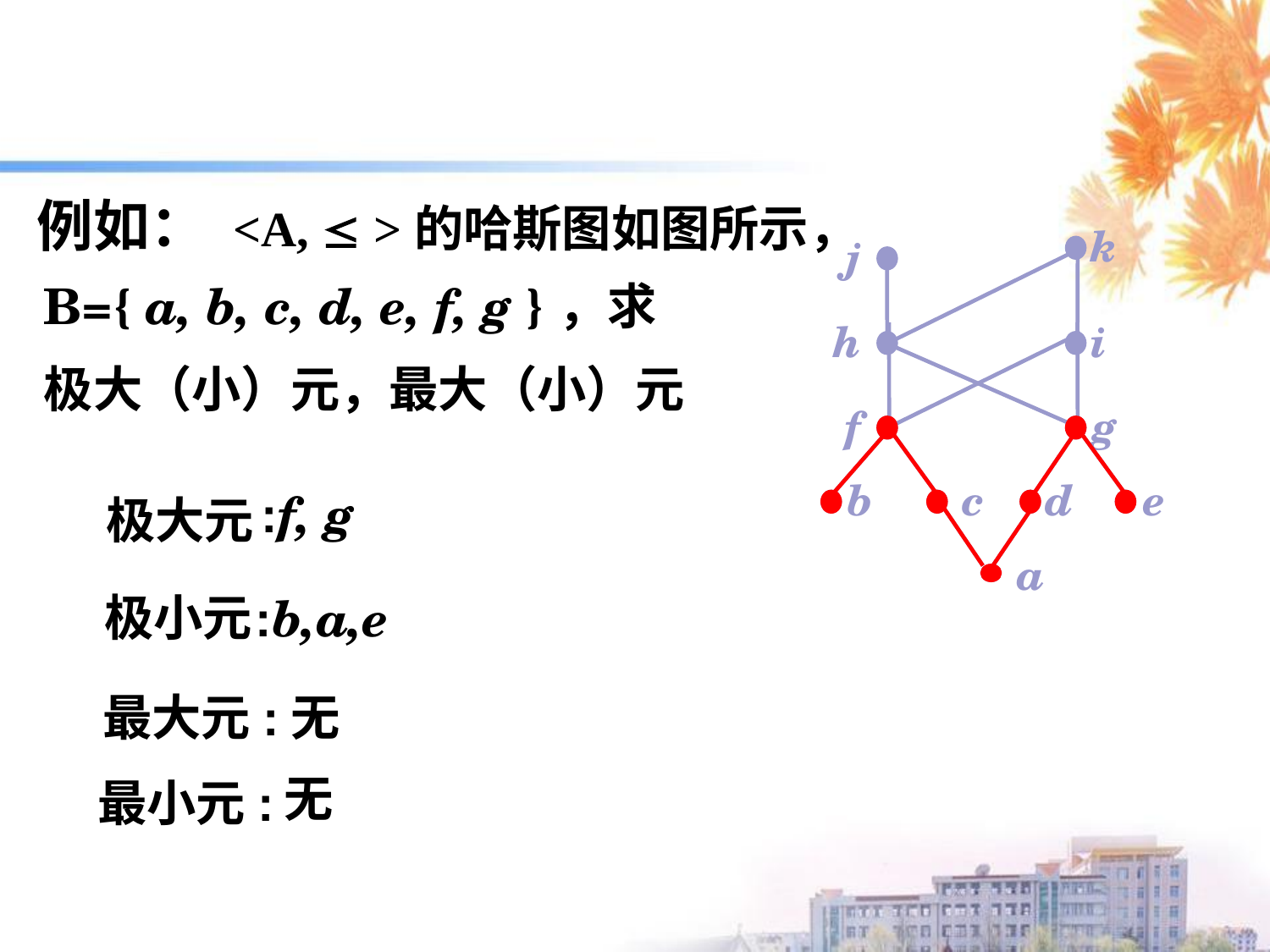

例如： <A, ≤ >的哈斯图如图所示，
k
j

B={ a, b, c, d, e, f, g }，求极大（小）元，最大（小）元

h
i

f
g

:f, g
极大元
b
c
d
e

a
极小元
:b,a,e

最大元
:无
最小元:
无